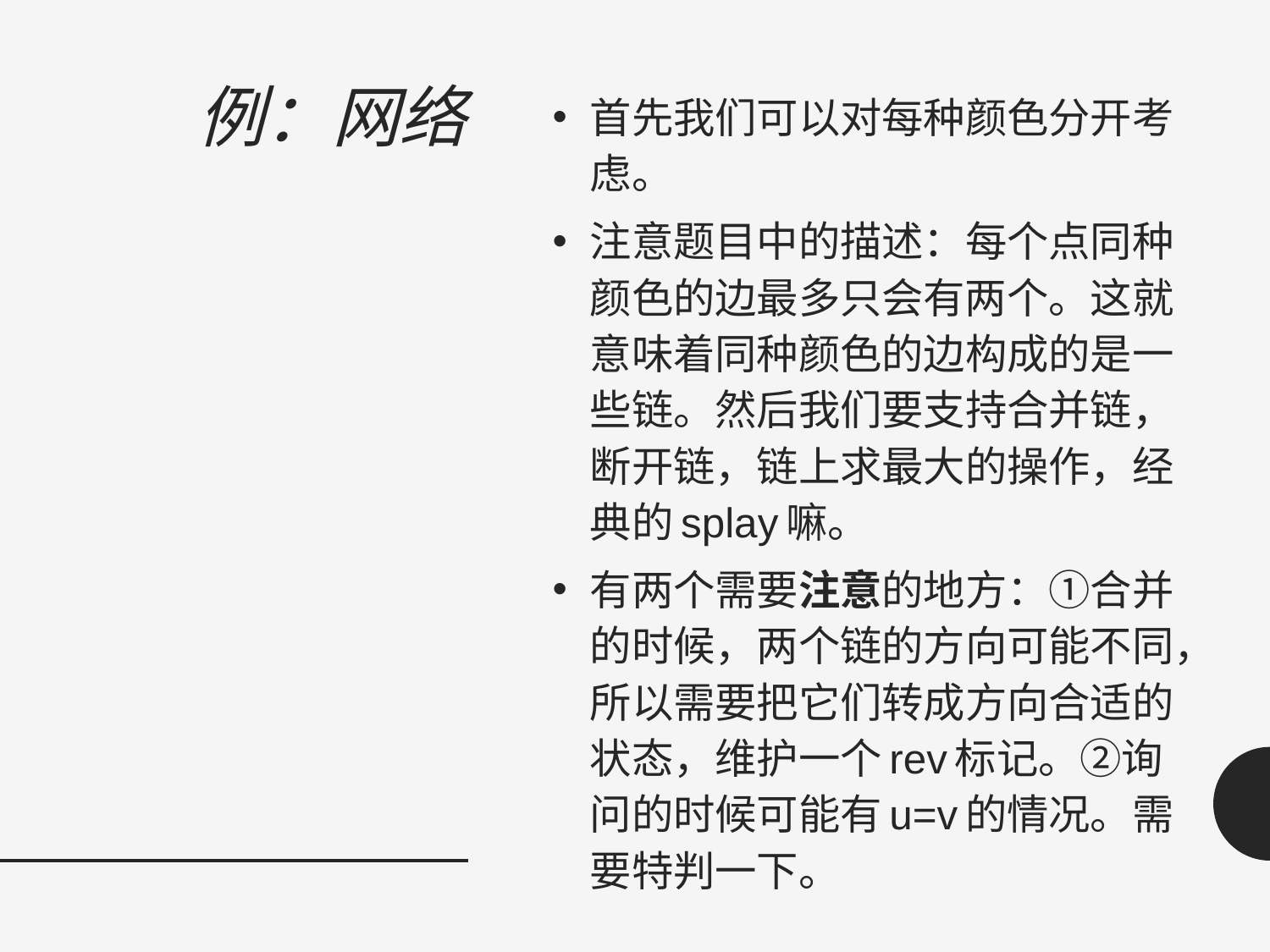

# 例：网络
首先我们可以对每种颜色分开考虑。
注意题目中的描述：每个点同种颜色的边最多只会有两个。这就意味着同种颜色的边构成的是一些链。然后我们要支持合并链，断开链，链上求最大的操作，经典的splay嘛。
有两个需要注意的地方：①合并的时候，两个链的方向可能不同，所以需要把它们转成方向合适的状态，维护一个rev标记。②询问的时候可能有u=v的情况。需要特判一下。